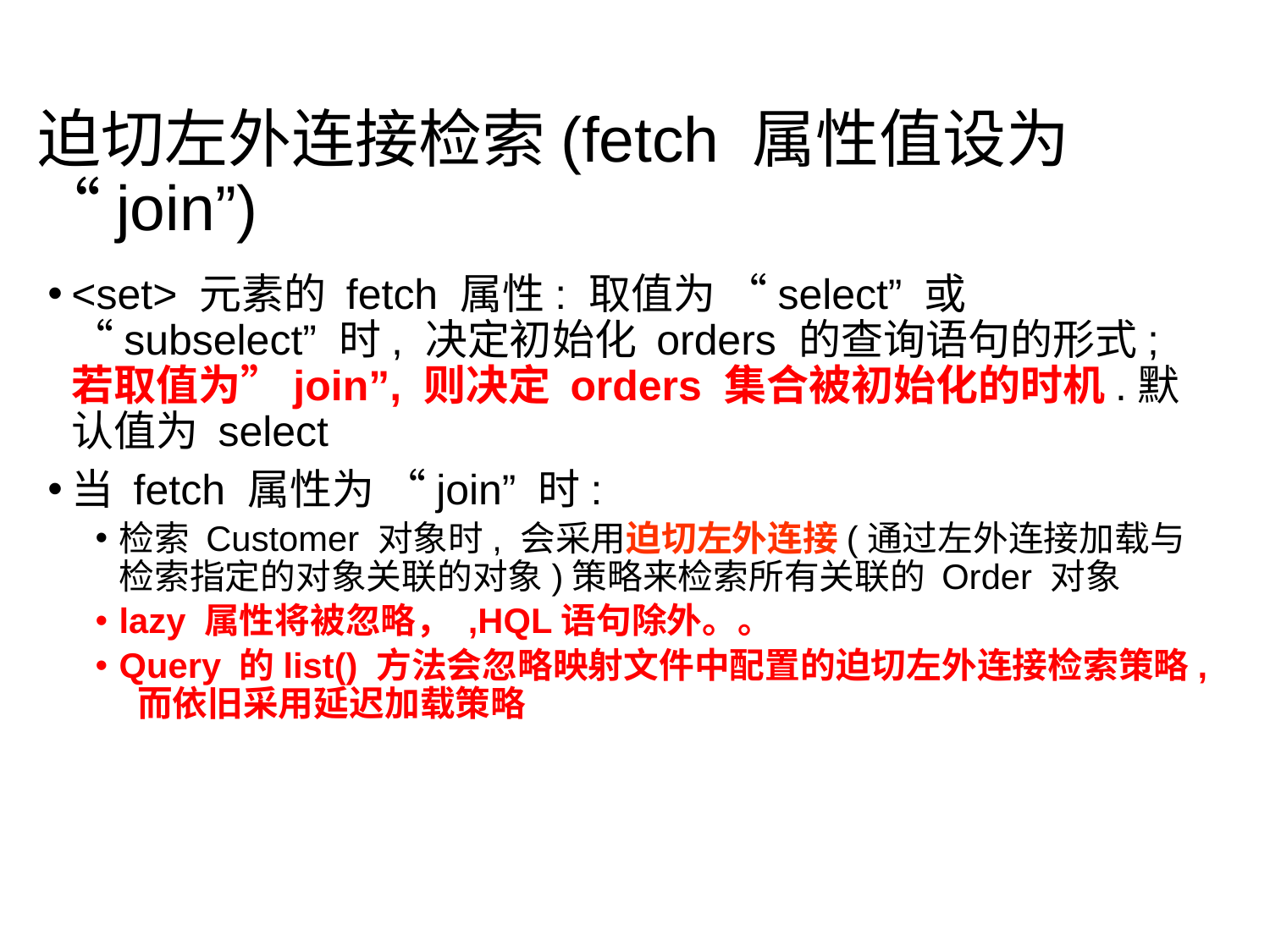

# 迫切左外连接检索(fetch 属性值设为 “join”)
<set> 元素的 fetch 属性: 取值为 “select” 或 “subselect” 时, 决定初始化 orders 的查询语句的形式;  若取值为”join”, 则决定 orders 集合被初始化的时机.默认值为 select
当 fetch 属性为 “join” 时:
检索 Customer 对象时, 会采用迫切左外连接(通过左外连接加载与检索指定的对象关联的对象)策略来检索所有关联的 Order 对象
lazy 属性将被忽略， ,HQL语句除外。。
Query 的list() 方法会忽略映射文件中配置的迫切左外连接检索策略, 而依旧采用延迟加载策略